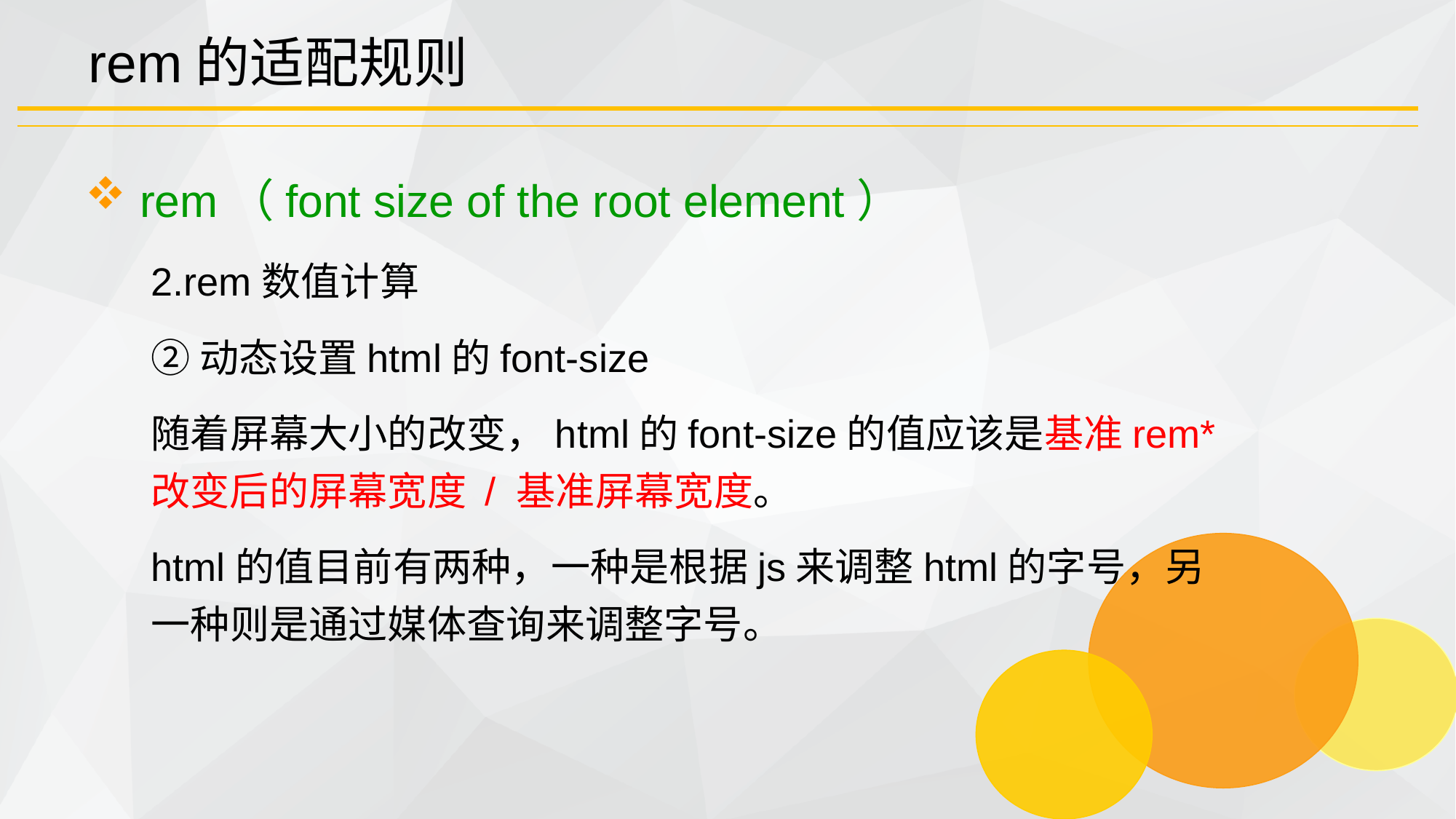

# rem的适配规则
rem（font size of the root element）

2.rem数值计算
②动态设置html的font-size
随着屏幕大小的改变，html的font-size的值应该是基准rem*改变后的屏幕宽度 / 基准屏幕宽度。
html的值目前有两种，一种是根据js来调整html的字号，另一种则是通过媒体查询来调整字号。